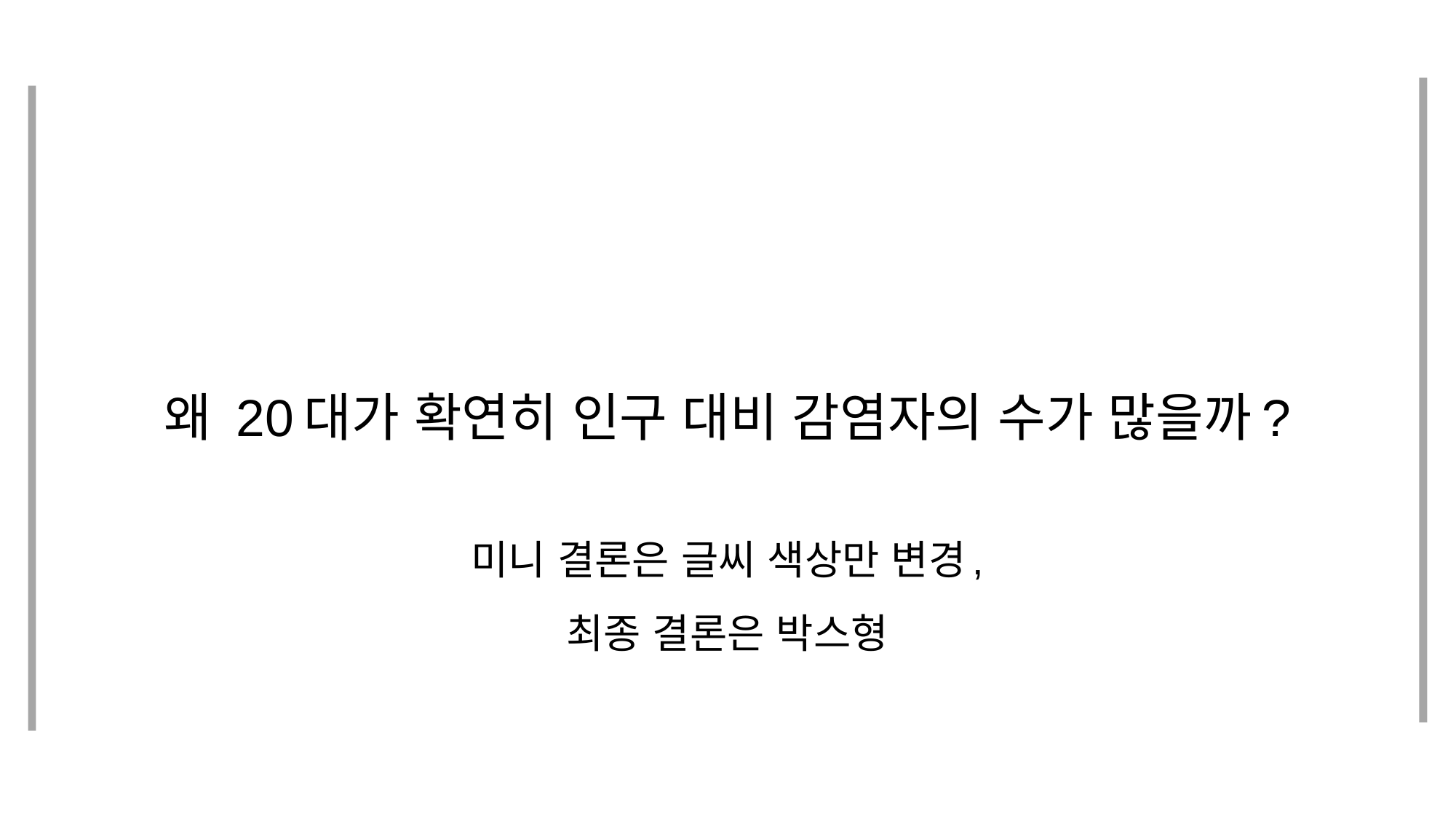

# 왜 20대가 확연히 인구 대비 감염자의 수가 많을까?
미니 결론은 글씨 색상만 변경,
최종 결론은 박스형